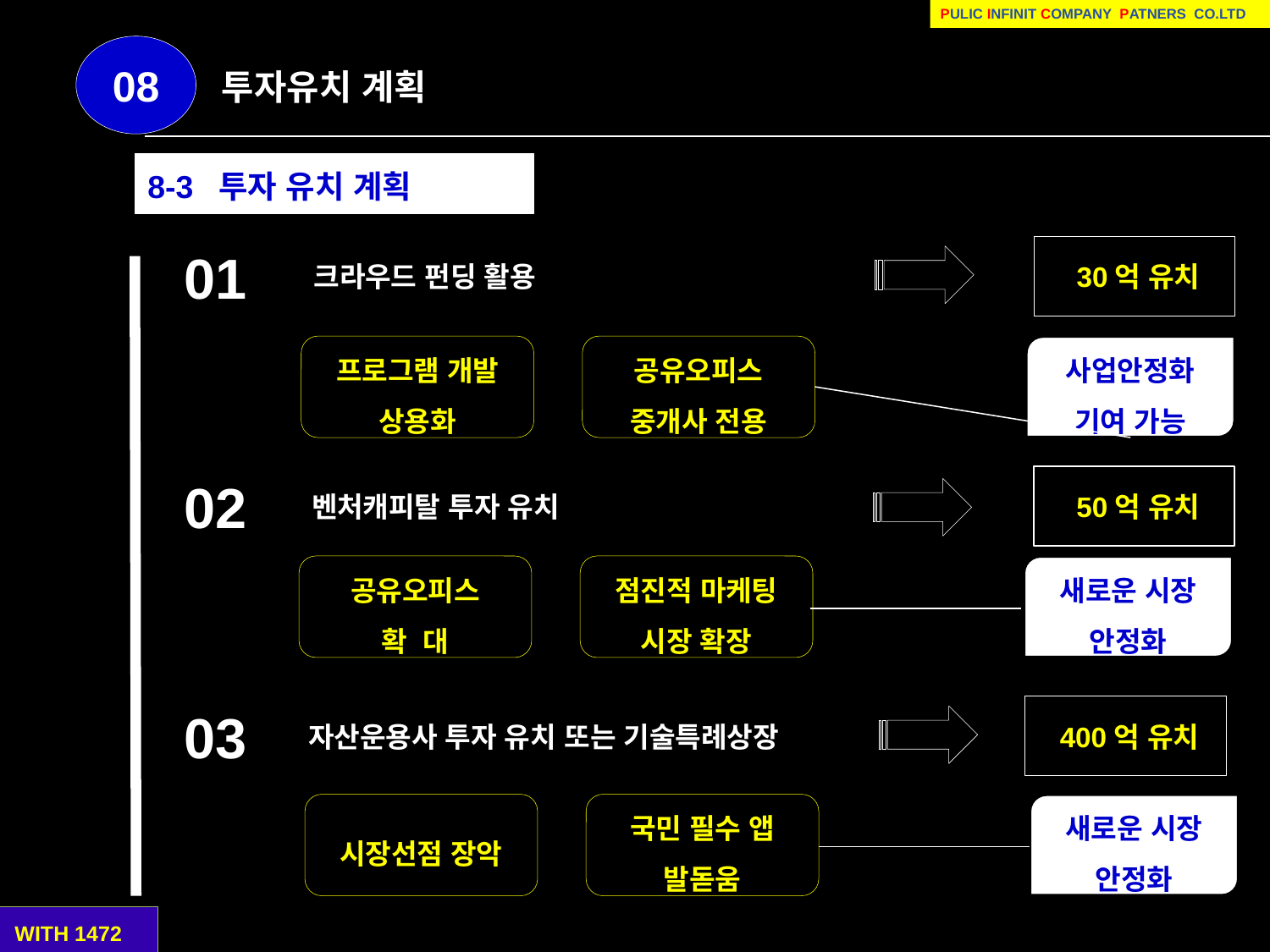

Pulic infinit company  patnerS  co.lTd
08
투자유치 계획
8-3  투자 유치 계획
01
크라우드 펀딩 활용

 30억 유치

프로그램 개발
상용화
공유오피스
중개사 전용
사업안정화
기여 가능
02
벤처캐피탈 투자 유치
 50억 유치

공유오피스
확  대
점진적 마케팅
시장 확장
새로운 시장
안정화
03
자산운용사 투자 유치 또는 기술특례상장
 400억 유치

시장선점 장악
국민 필수 앱
발돋움
새로운 시장
안정화
 WITH 1472